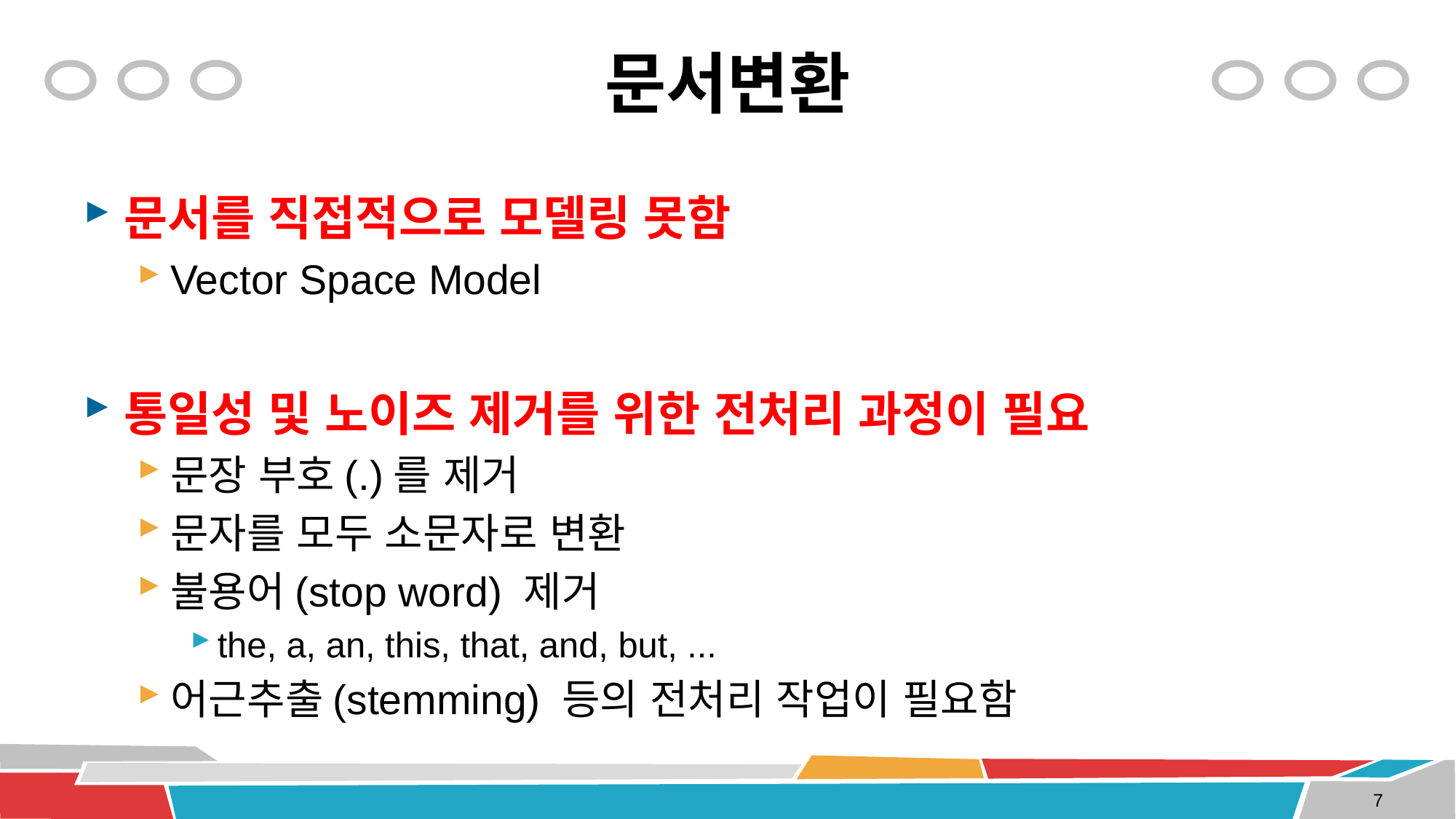

# 문서변환
문서를 직접적으로 모델링 못함
Vector Space Model

통일성 및 노이즈 제거를 위한 전처리 과정이 필요
문장 부호(.)를 제거
문자를 모두 소문자로 변환
불용어(stop word) 제거
the, a, an, this, that, and, but, ...
어근추출(stemming) 등의 전처리 작업이 필요함

7